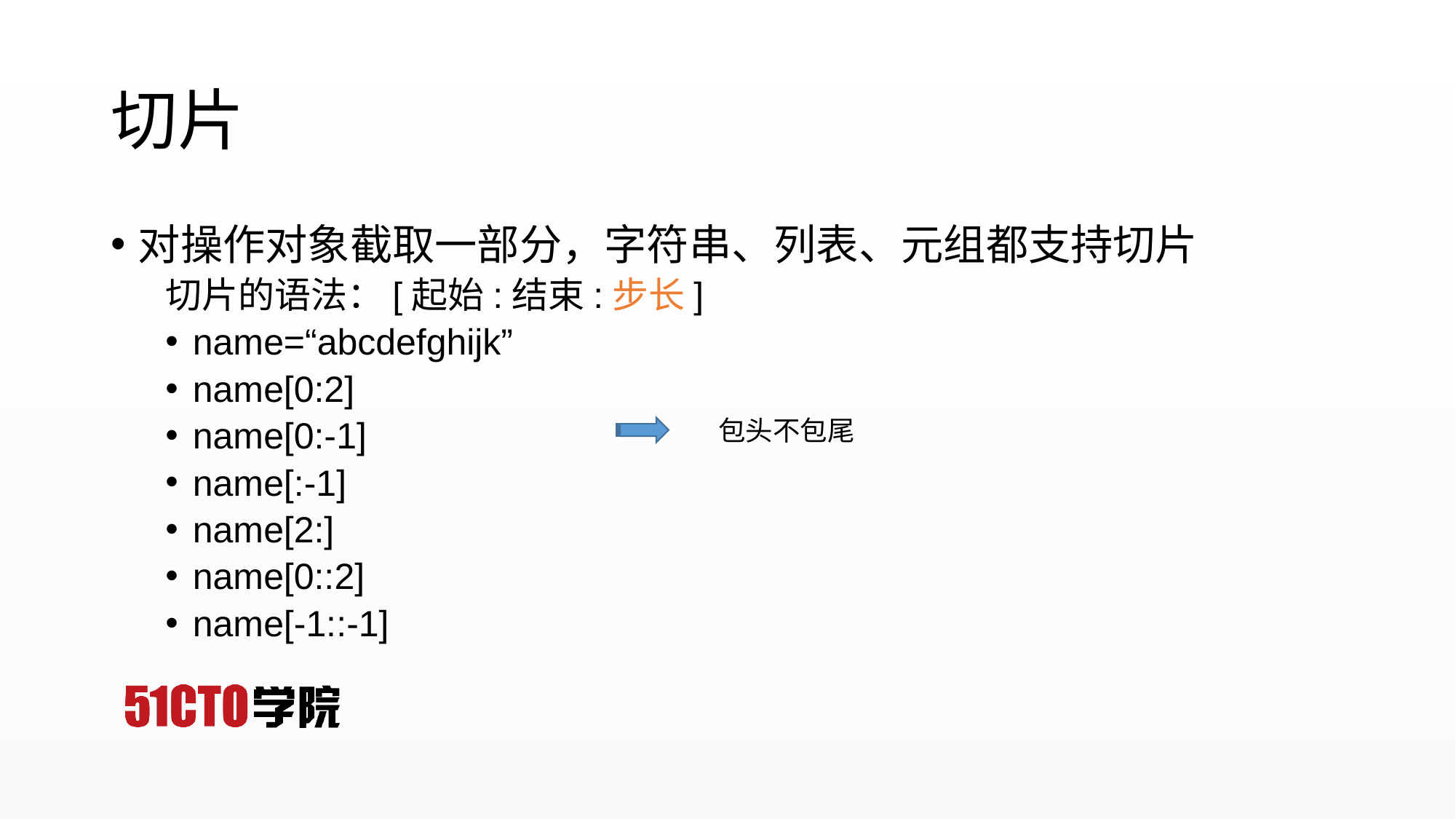

# 切片
对操作对象截取一部分，字符串、列表、元组都支持切片
切片的语法：[起始:结束:步长]
name=“abcdefghijk”
name[0:2]
name[0:-1]
name[:-1]
name[2:]
name[0::2]
name[-1::-1]

包头不包尾